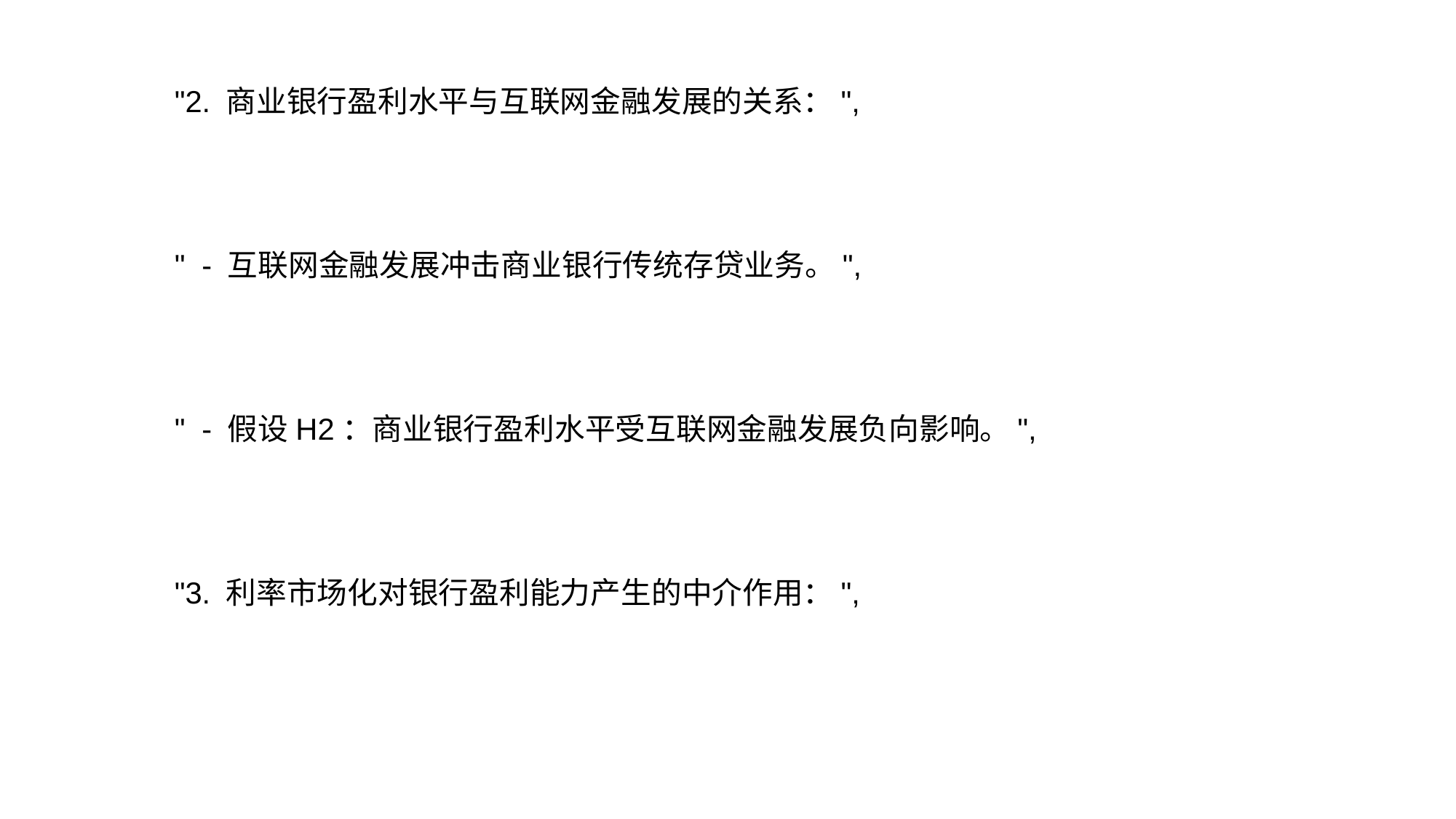

"2. 商业银行盈利水平与互联网金融发展的关系：",

"  - 互联网金融发展冲击商业银行传统存贷业务。",
"  - 假设H2：商业银行盈利水平受互联网金融发展负向影响。",
"3. 利率市场化对银行盈利能力产生的中介作用：",